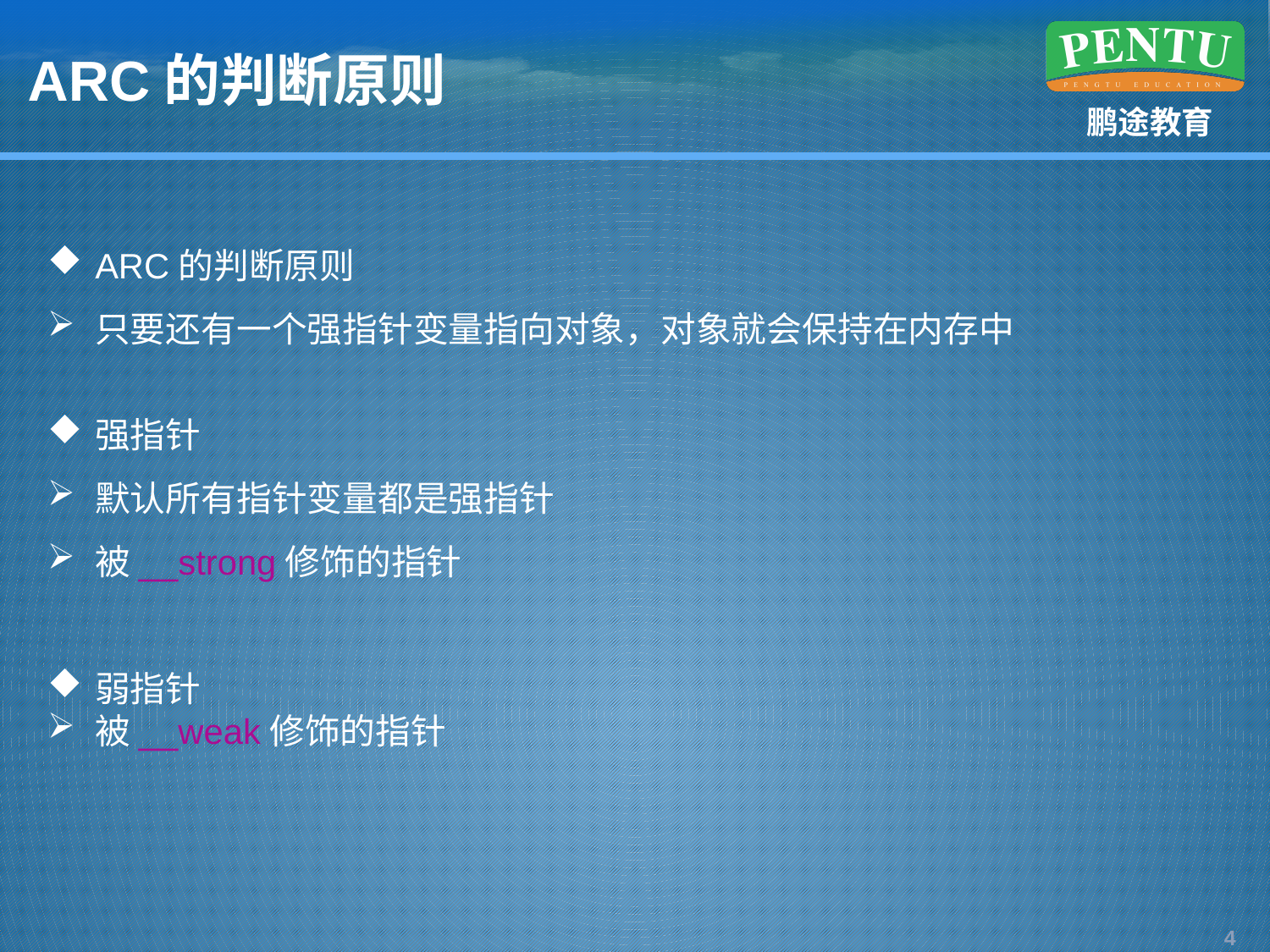

# ARC的判断原则
ARC的判断原则
只要还有一个强指针变量指向对象，对象就会保持在内存中

强指针
默认所有指针变量都是强指针
被__strong修饰的指针

弱指针
被__weak修饰的指针
4